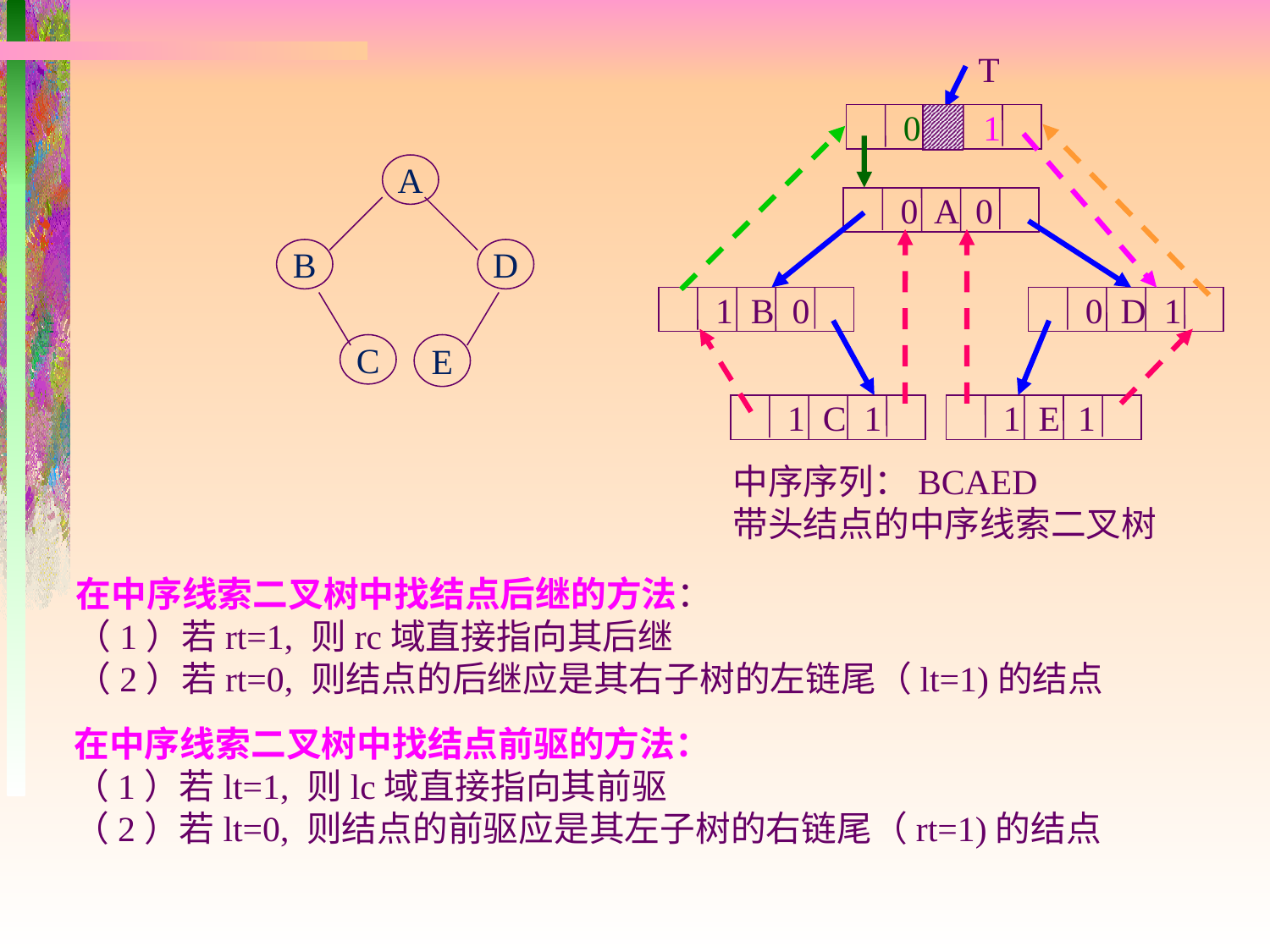

T

     0       1

     0  A  0

     1  B  0

     0  D  1

     1  C  1

     1  E  1

中序序列：BCAED
带头结点的中序线索二叉树
A

B
D

C
E
在中序线索二叉树中找结点后继的方法：
（1）若rt=1, 则rc域直接指向其后继
（2）若rt=0, 则结点的后继应是其右子树的左链尾（lt=1)的结点
在中序线索二叉树中找结点前驱的方法：
（1）若lt=1, 则lc域直接指向其前驱
（2）若lt=0, 则结点的前驱应是其左子树的右链尾（rt=1)的结点